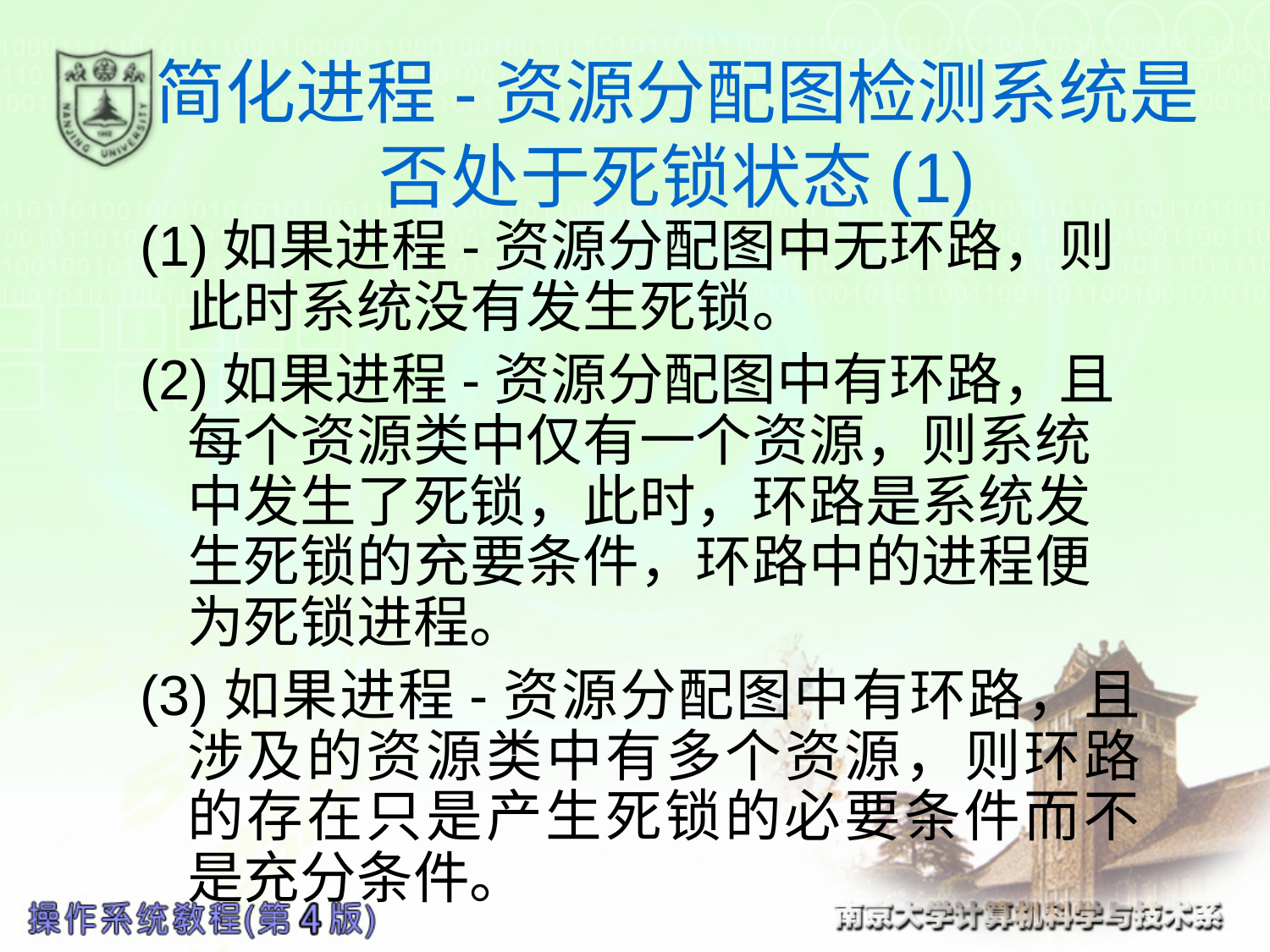

# 简化进程-资源分配图检测系统是否处于死锁状态(1)
(1)如果进程-资源分配图中无环路，则此时系统没有发生死锁。
(2)如果进程-资源分配图中有环路，且每个资源类中仅有一个资源，则系统中发生了死锁，此时，环路是系统发生死锁的充要条件，环路中的进程便为死锁进程。
(3)如果进程-资源分配图中有环路，且涉及的资源类中有多个资源，则环路的存在只是产生死锁的必要条件而不是充分条件。